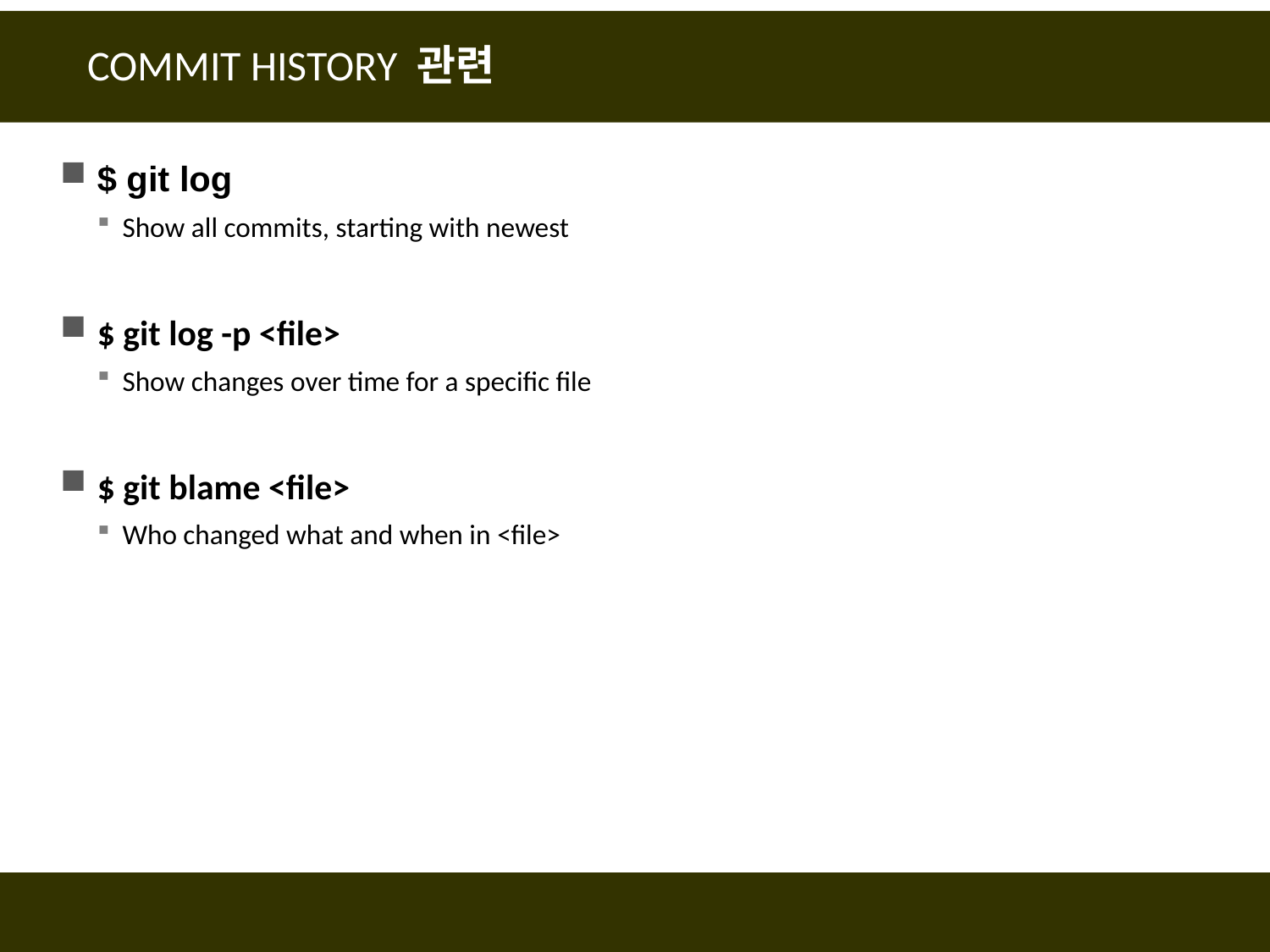

# COMMIT HISTORY 관련
$ git log
Show all commits, starting with newest

$ git log -p <file>
Show changes over time for a specific file

$ git blame <file>
Who changed what and when in <file>